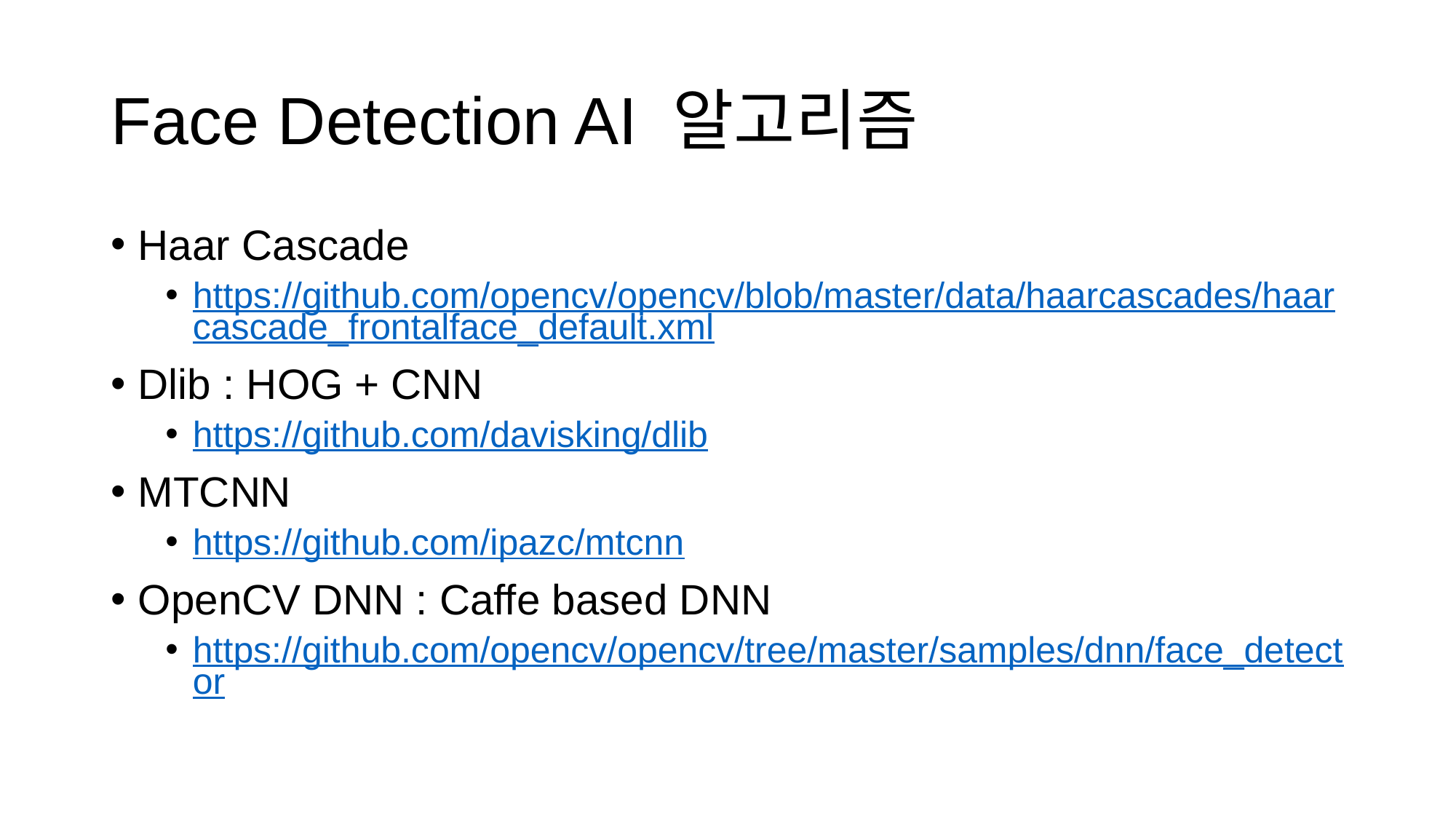

# Face Detection AI 알고리즘
Haar Cascade
https://github.com/opencv/opencv/blob/master/data/haarcascades/haarcascade_frontalface_default.xml
Dlib : HOG + CNN
https://github.com/davisking/dlib
MTCNN
https://github.com/ipazc/mtcnn
OpenCV DNN : Caffe based DNN
https://github.com/opencv/opencv/tree/master/samples/dnn/face_detector